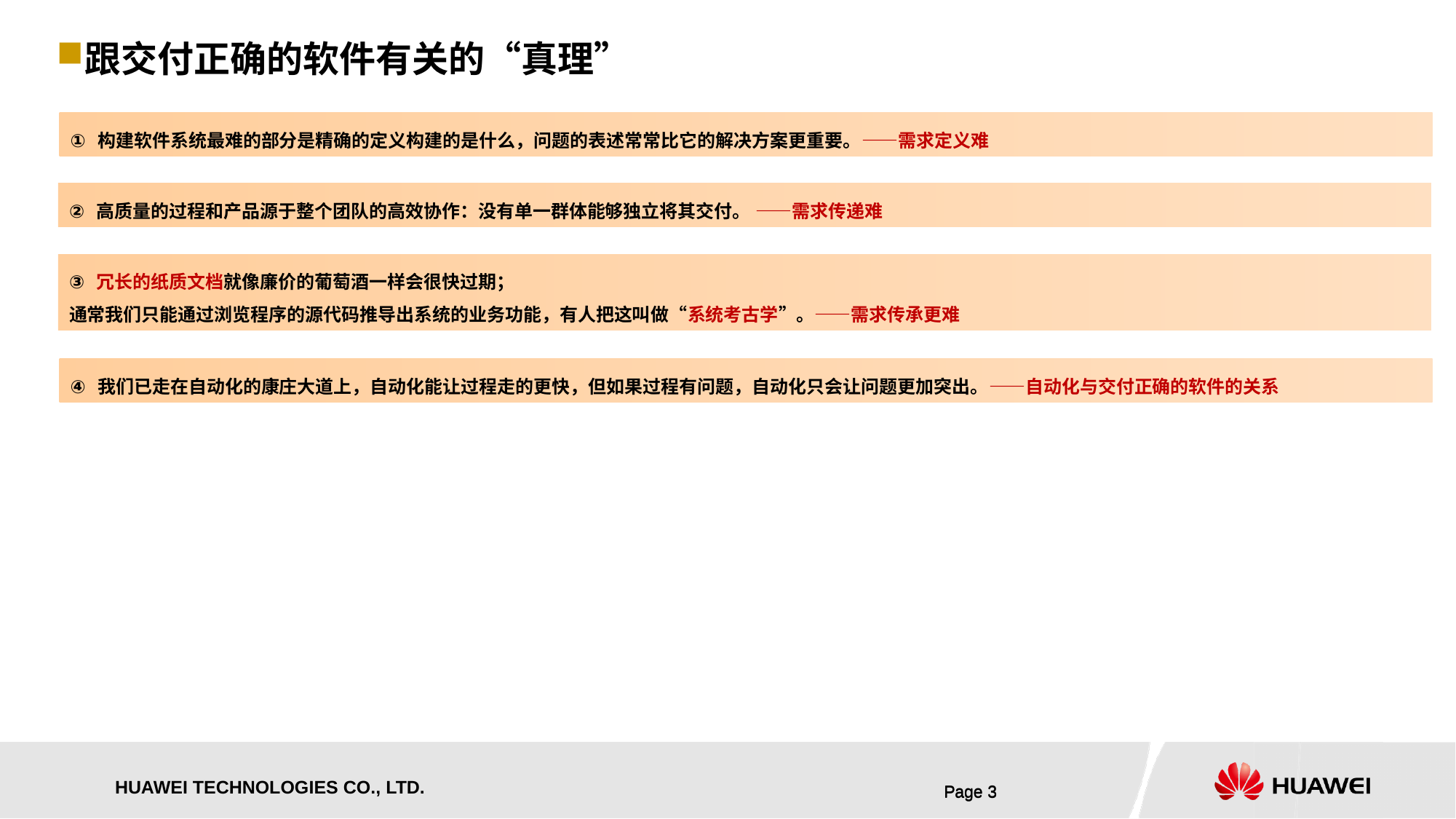

# 跟交付正确的软件有关的“真理”
构建软件系统最难的部分是精确的定义构建的是什么，问题的表述常常比它的解决方案更重要。——需求定义难
高质量的过程和产品源于整个团队的高效协作：没有单一群体能够独立将其交付。 ——需求传递难
冗长的纸质文档就像廉价的葡萄酒一样会很快过期；
通常我们只能通过浏览程序的源代码推导出系统的业务功能，有人把这叫做“系统考古学”。——需求传承更难
我们已走在自动化的康庄大道上，自动化能让过程走的更快，但如果过程有问题，自动化只会让问题更加突出。——自动化与交付正确的软件的关系

Page 3